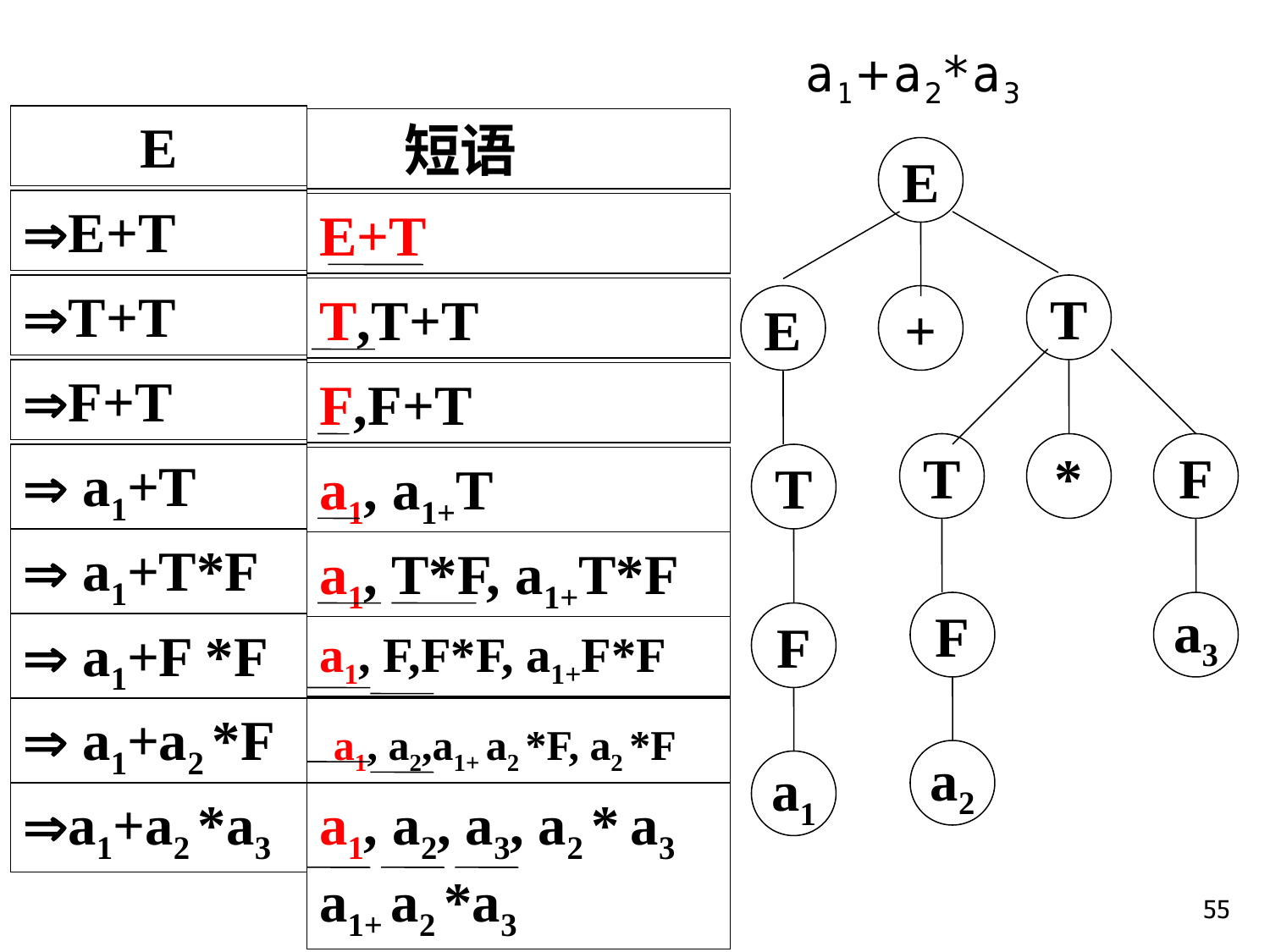

a1+a2*a3
E
短语
E
⇒E+T
E+T

⇒T+T
T
T,T+T
E
+

⇒F+T

F,F+T

T
*
F
⇒ a1+T
T
a1, a1+T

⇒ a1+T*F

a1, T*F, a1+T*F
F
a3

F
⇒ a1+F *F F
a1, F,F*F, a1+F*F

⇒ a1+a2 *F
 a1, a2,a1+ a2 *F, a2 *F
a2
a1

⇒a1+a2 *a3
a1, a2, a3, a2 * a3 a1+ a2 *a3
55